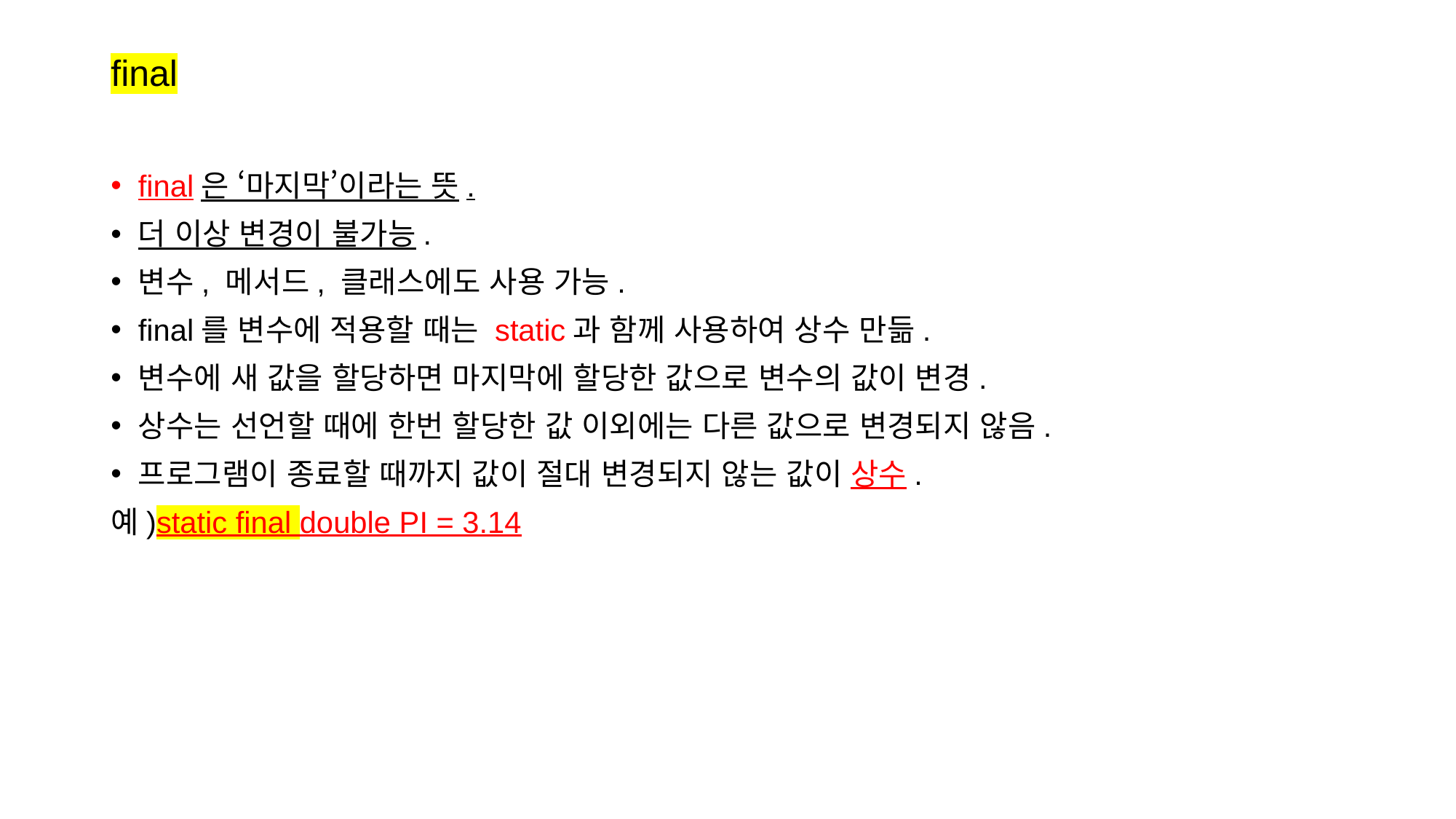

# final

final은 ‘마지막’이라는 뜻.
더 이상 변경이 불가능.
변수, 메서드, 클래스에도 사용 가능.
final를 변수에 적용할 때는 static과 함께 사용하여 상수 만듦.
변수에 새 값을 할당하면 마지막에 할당한 값으로 변수의 값이 변경.
상수는 선언할 때에 한번 할당한 값 이외에는 다른 값으로 변경되지 않음.
프로그램이 종료할 때까지 값이 절대 변경되지 않는 값이 상수.
예)static final double PI = 3.14